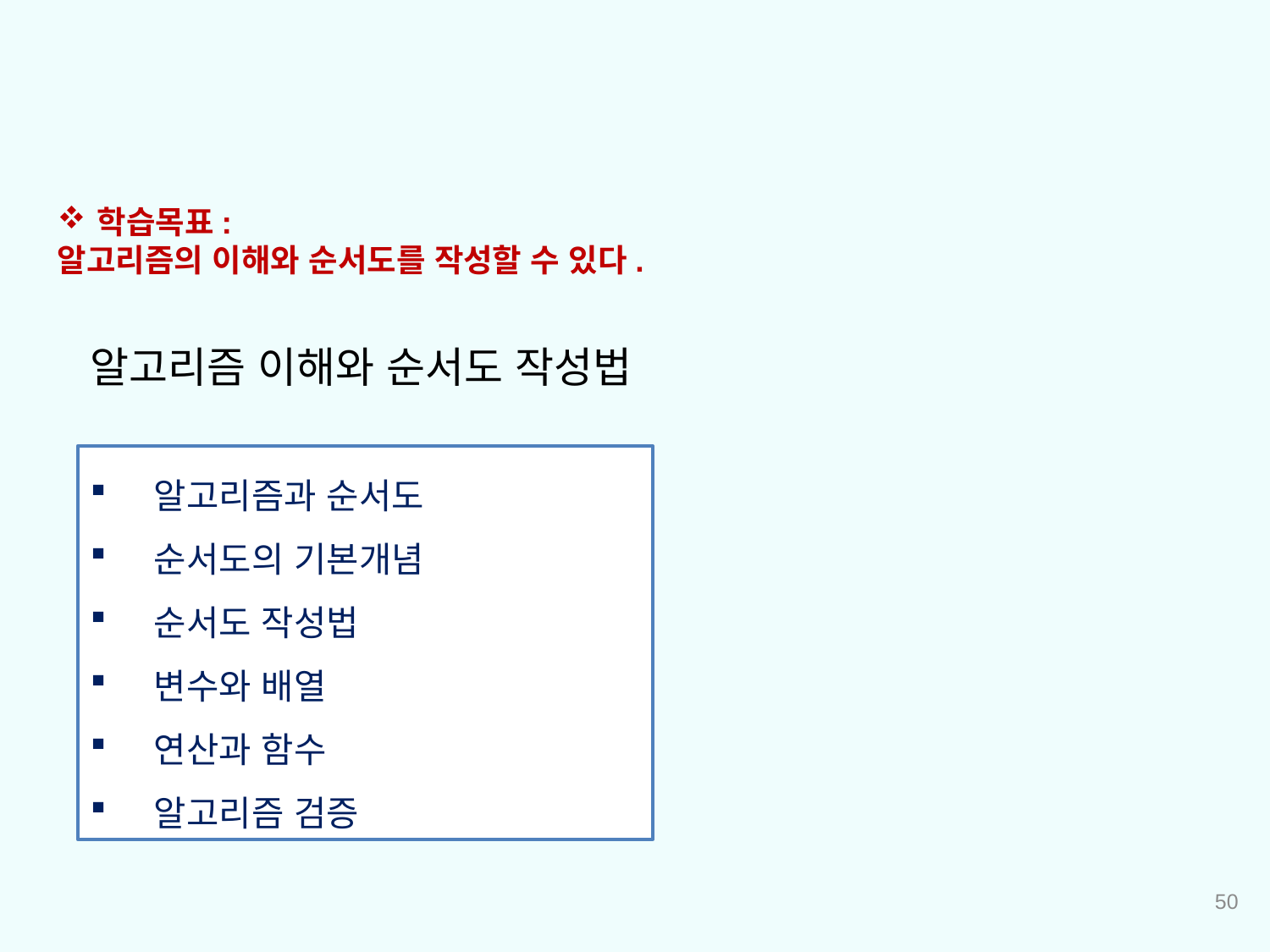

학습목표:
알고리즘의 이해와 순서도를 작성할 수 있다.
알고리즘 이해와 순서도 작성법
알고리즘과 순서도
순서도의 기본개념
순서도 작성법
변수와 배열
연산과 함수
알고리즘 검증
50